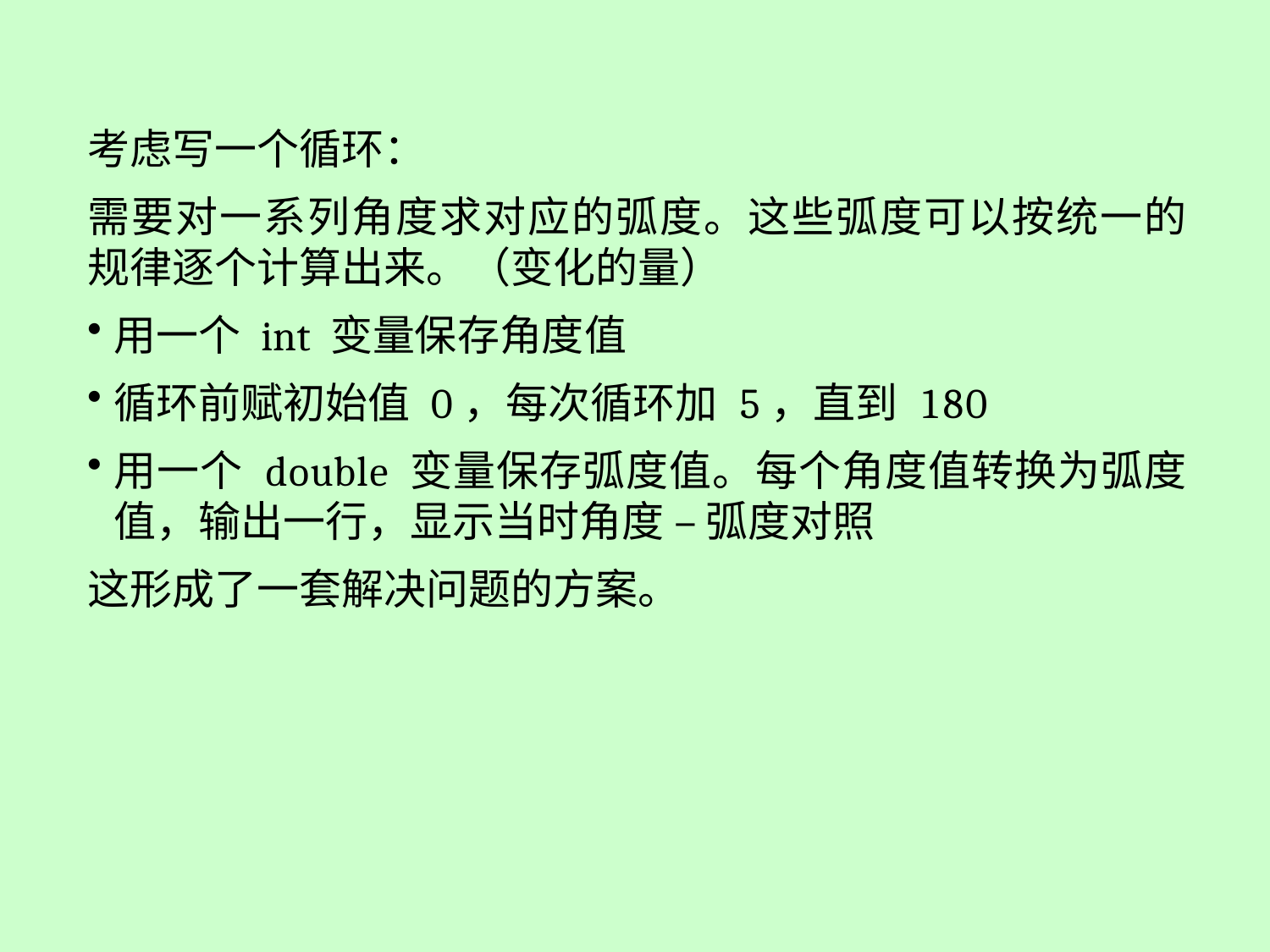

考虑写一个循环：
需要对一系列角度求对应的弧度。这些弧度可以按统一的规律逐个计算出来。（变化的量）
用一个 int 变量保存角度值
循环前赋初始值 0，每次循环加 5，直到 180
用一个 double 变量保存弧度值。每个角度值转换为弧度值，输出一行，显示当时角度 – 弧度对照
这形成了一套解决问题的方案。

44